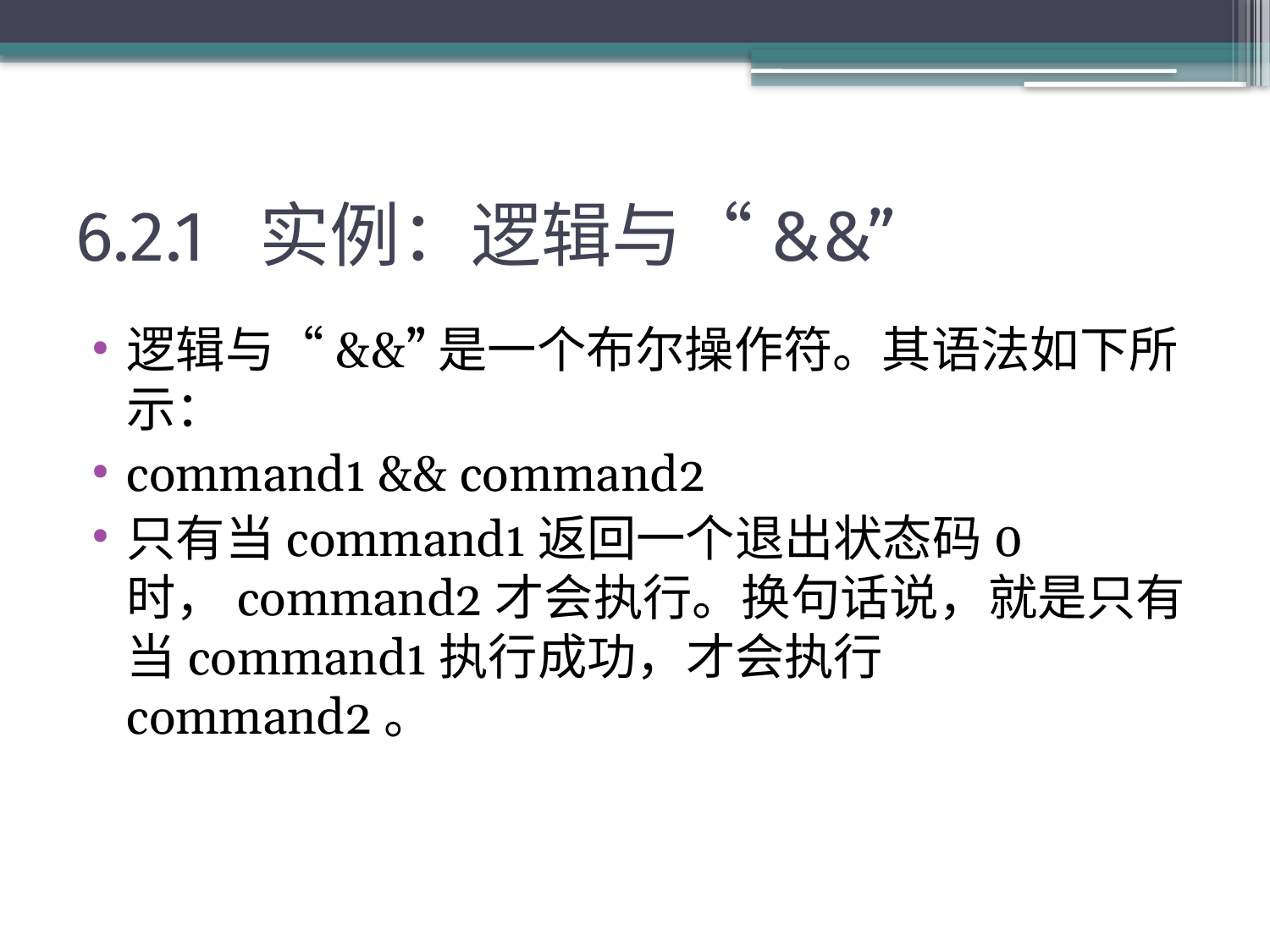

# 6.2.1  实例：逻辑与“&&”
逻辑与“&&”是一个布尔操作符。其语法如下所示：
command1 && command2
只有当command1返回一个退出状态码0时，command2才会执行。换句话说，就是只有当command1执行成功，才会执行command2。